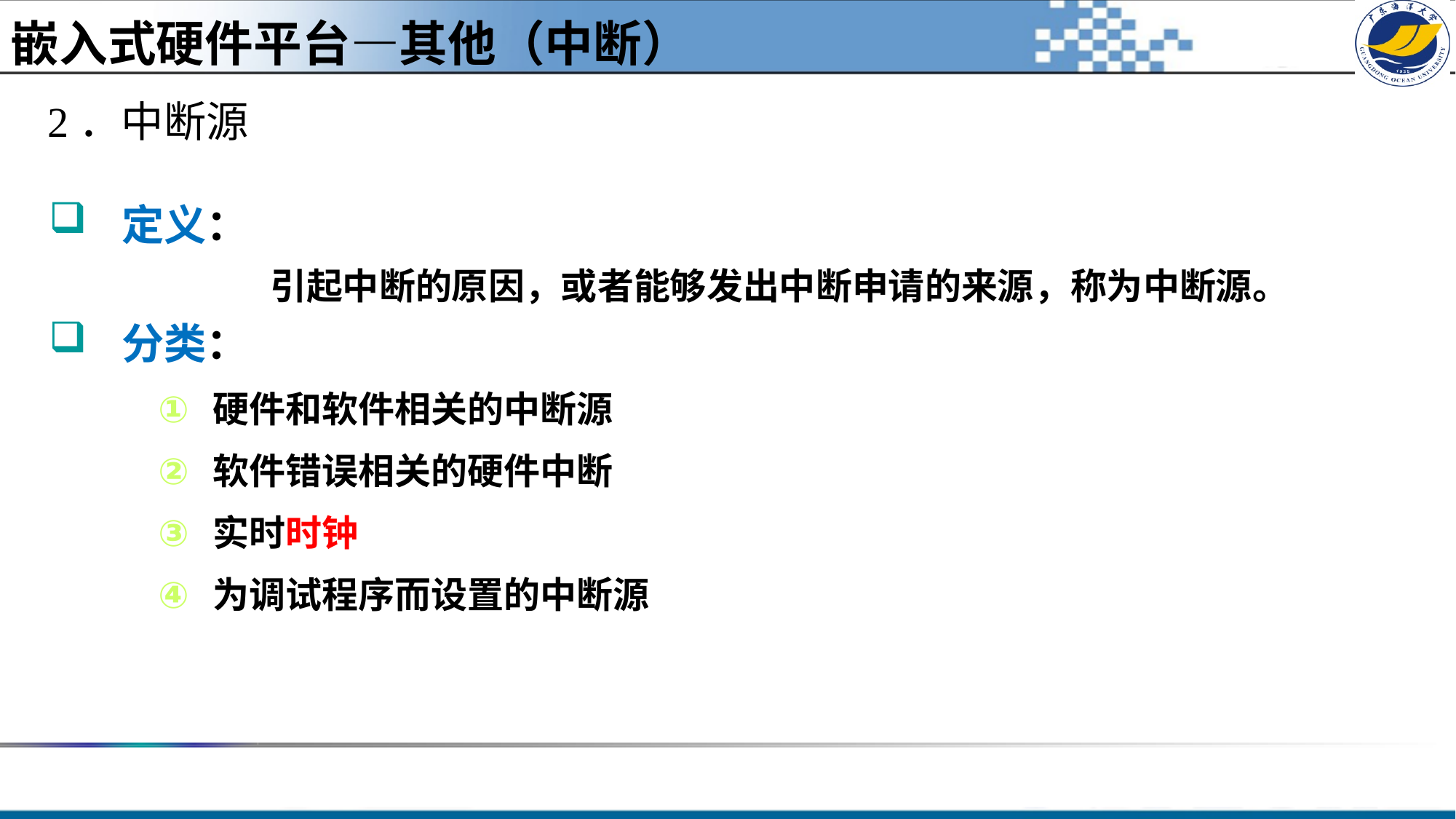

嵌入式硬件平台—其他（中断）
# 2．中断源
定义：
		   引起中断的原因，或者能够发出中断申请的来源，称为中断源。
分类：
硬件和软件相关的中断源
软件错误相关的硬件中断
实时时钟
为调试程序而设置的中断源
138